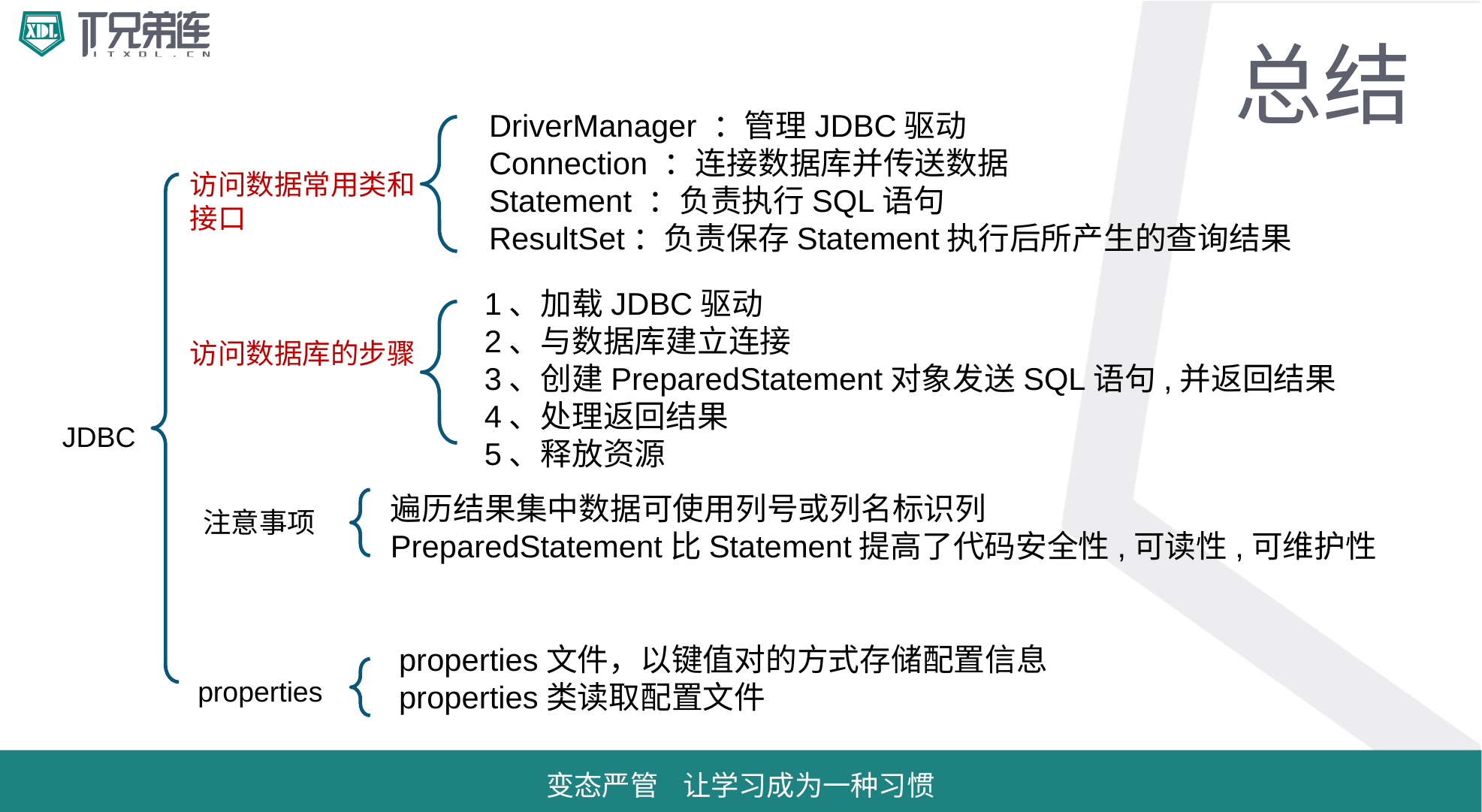

# 总结
DriverManager ：管理JDBC驱动
Connection ：连接数据库并传送数据
Statement ：负责执行SQL语句
ResultSet：负责保存Statement执行后所产生的查询结果

访问数据常用类和接口

访问数据库的步骤

 注意事项

 properties

1、加载JDBC驱动
2、与数据库建立连接
3、创建PreparedStatement对象发送SQL语句,并返回结果
4、处理返回结果
5、释放资源

JDBC
遍历结果集中数据可使用列号或列名标识列
PreparedStatement比Statement提高了代码安全性,可读性,可维护性

properties文件，以键值对的方式存储配置信息
properties类读取配置文件